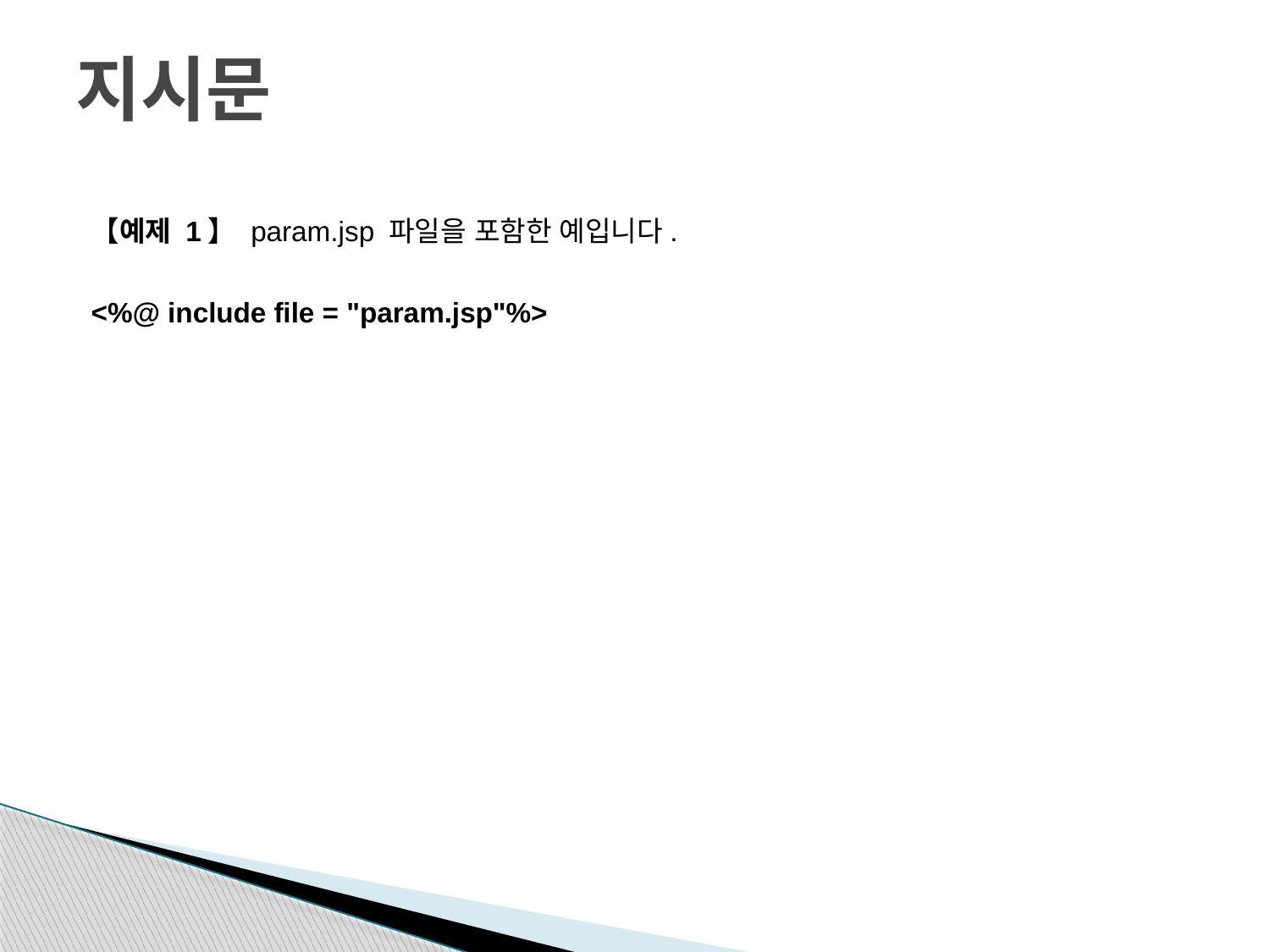

# 지시문

【예제 1】 param.jsp 파일을 포함한 예입니다.

<%@ include file = "param.jsp"%>